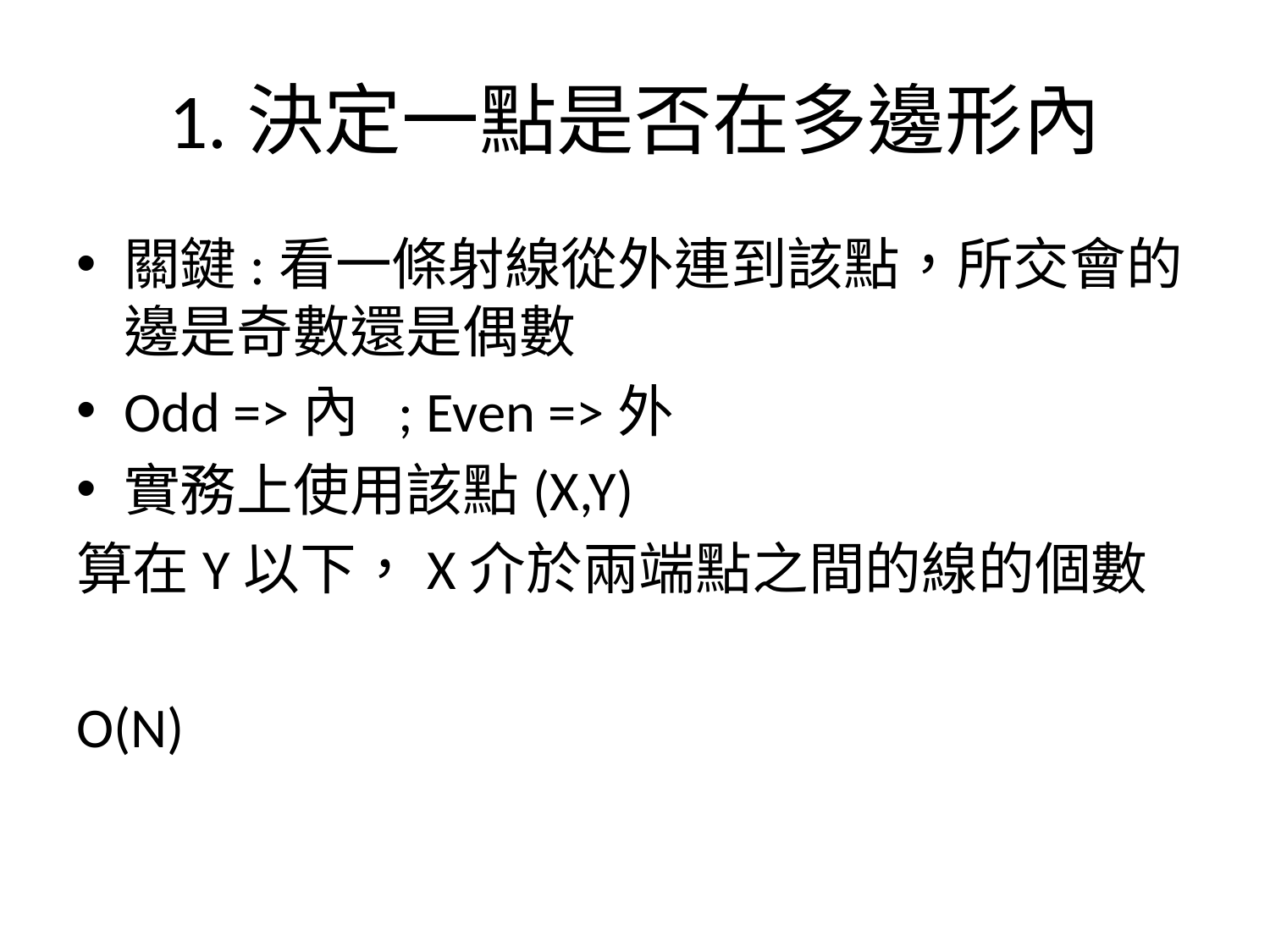

# 1.決定一點是否在多邊形內
關鍵:看一條射線從外連到該點，所交會的邊是奇數還是偶數
Odd =>內  ; Even =>外
實務上使用該點(X,Y)
算在Y以下，X介於兩端點之間的線的個數

O(N)